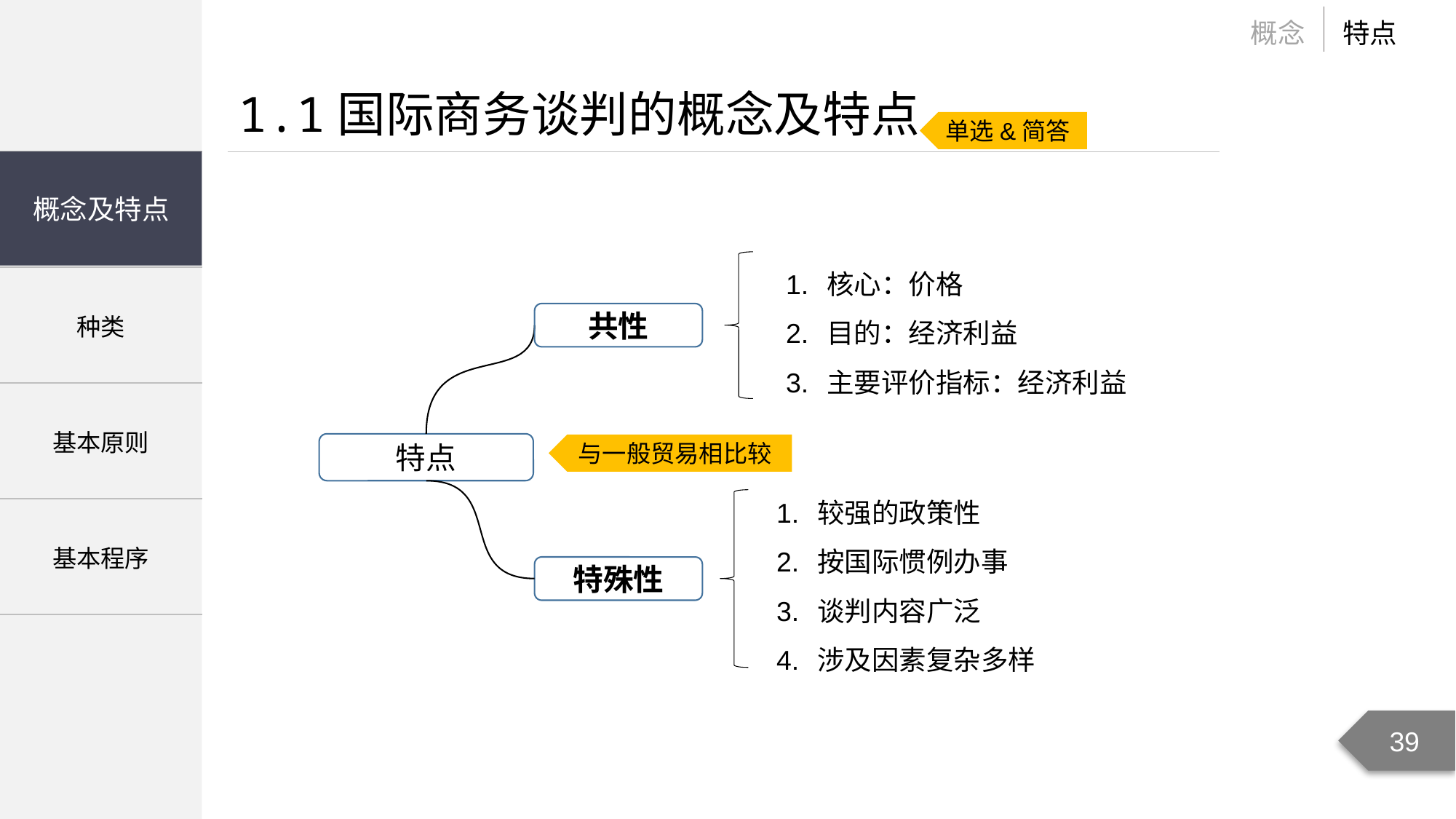

概念
特点
1.1国际商务谈判的概念及特点
单选&简答
|  |
| --- |
| 种类 |
| 基本原则 |
| 基本程序 |
概念及特点

核心：价格
目的：经济利益
主要评价指标：经济利益

共性
特点
特殊性
与一般贸易相比较
较强的政策性
按国际惯例办事
谈判内容广泛
涉及因素复杂多样

39